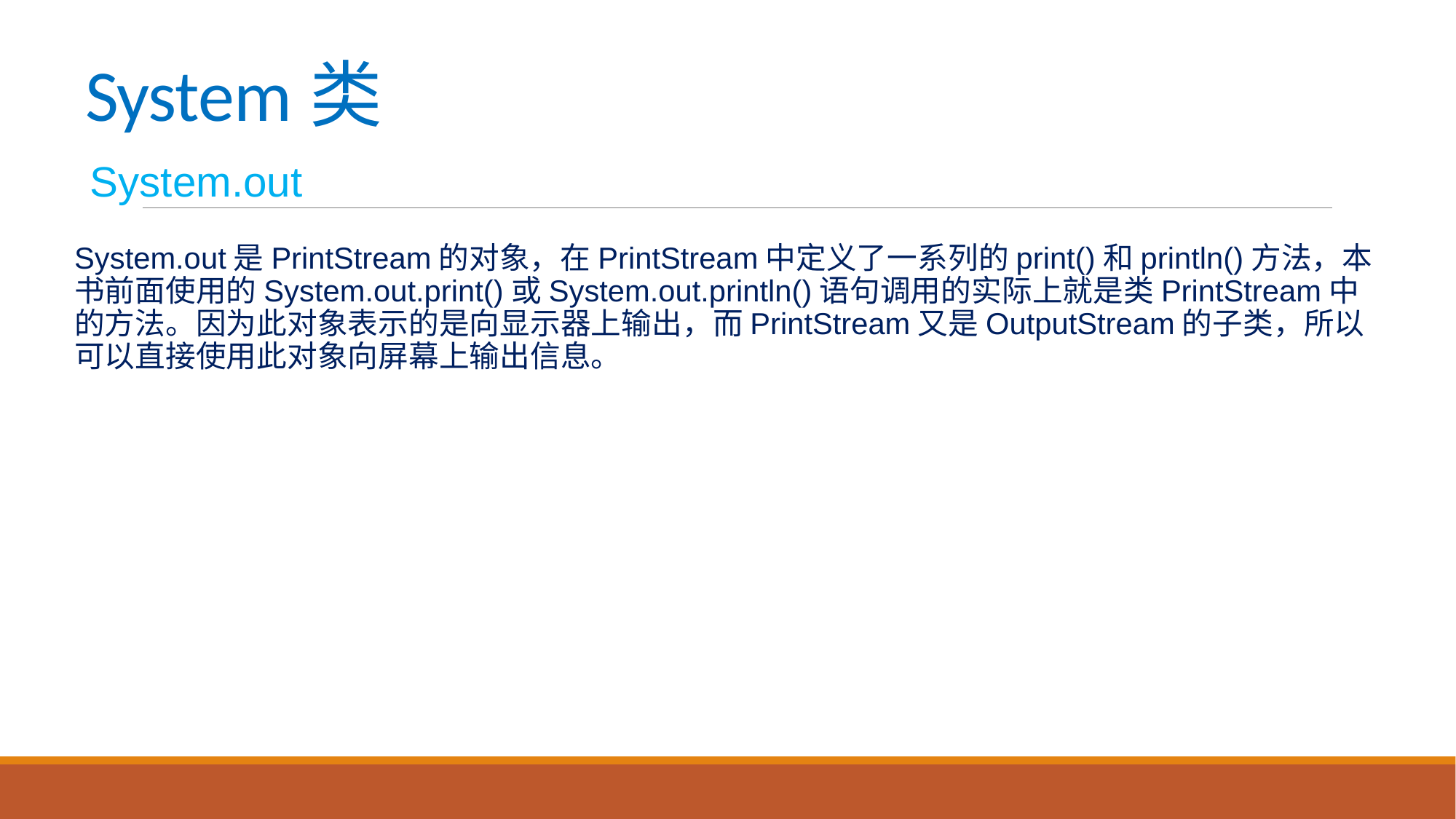

# System类
System.out
System.out是PrintStream的对象，在PrintStream中定义了一系列的print()和println()方法，本书前面使用的System.out.print()或System.out.println()语句调用的实际上就是类PrintStream中的方法。因为此对象表示的是向显示器上输出，而PrintStream又是OutputStream的子类，所以可以直接使用此对象向屏幕上输出信息。